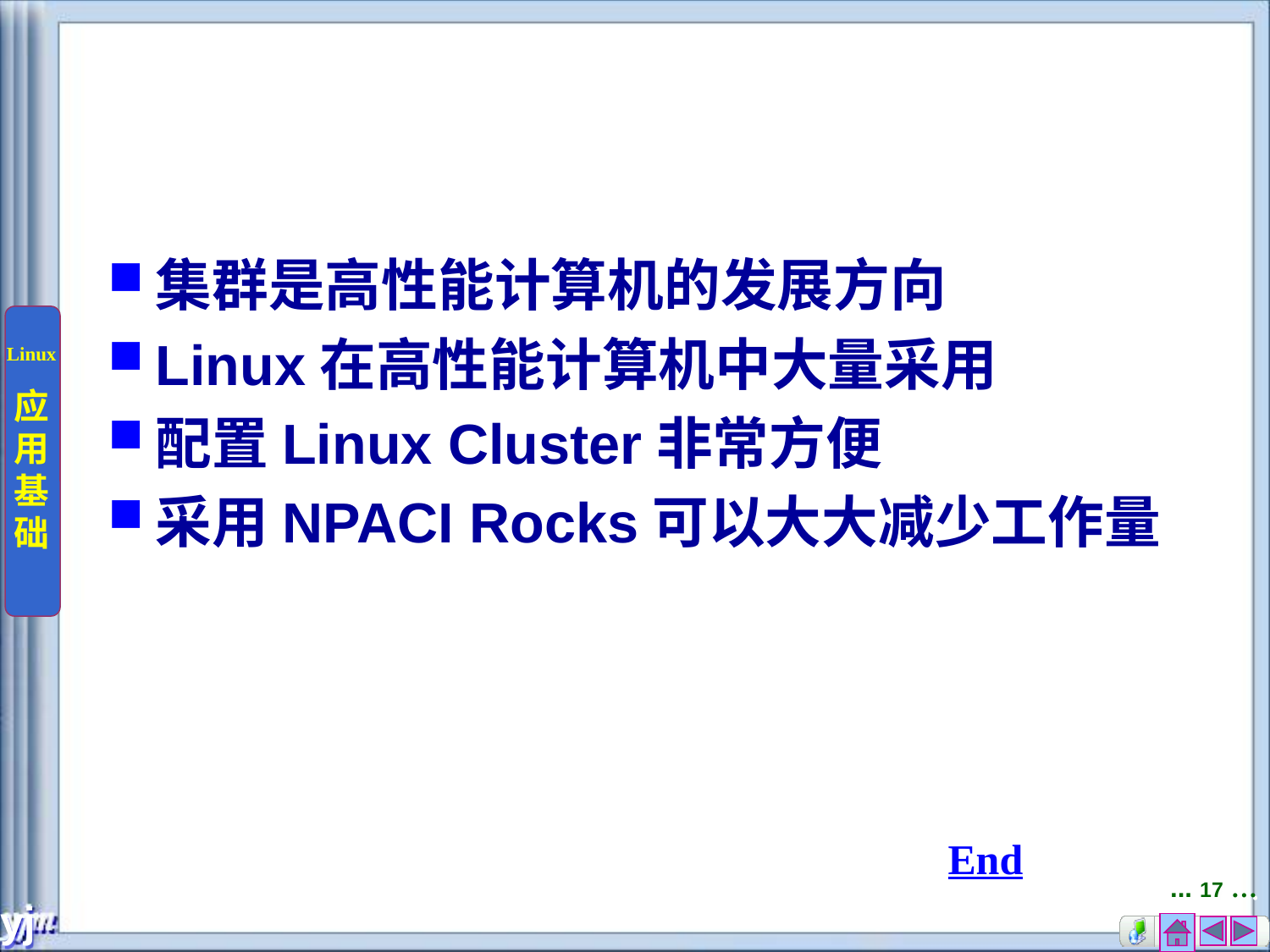

集群是高性能计算机的发展方向
Linux在高性能计算机中大量采用
配置Linux Cluster非常方便
采用NPACI Rocks可以大大减少工作量

End
... 17 …